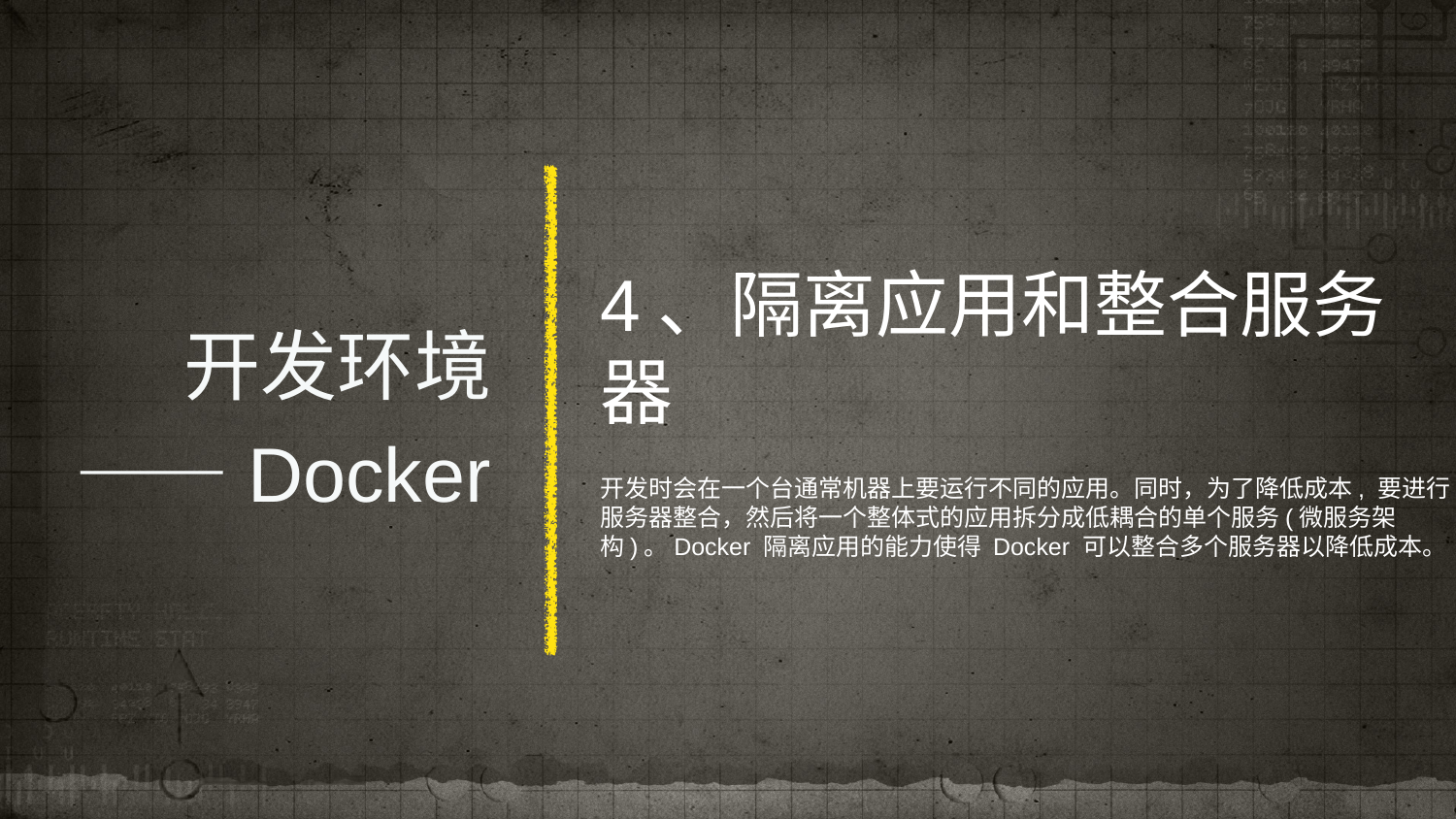

# 开发环境——Docker
4、隔离应用和整合服务器
开发时会在一个台通常机器上要运行不同的应用。同时，为了降低成本, 要进行服务器整合，然后将一个整体式的应用拆分成低耦合的单个服务(微服务架构)。Docker 隔离应用的能力使得 Docker 可以整合多个服务器以降低成本。